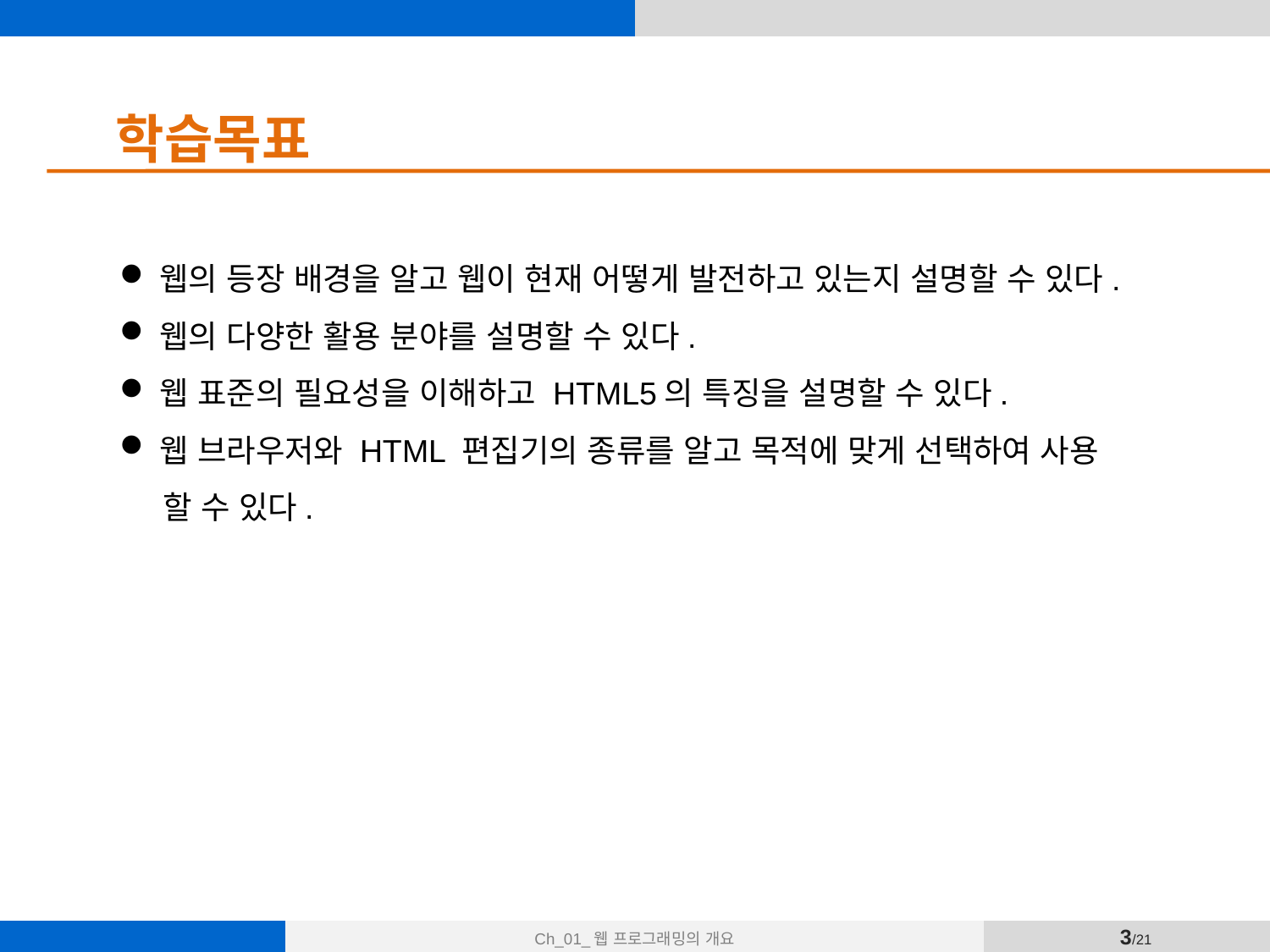

학습목표

웹의 등장 배경을 알고 웹이 현재 어떻게 발전하고 있는지 설명할 수 있다.
웹의 다양한 활용 분야를 설명할 수 있다.
웹 표준의 필요성을 이해하고 HTML5의 특징을 설명할 수 있다.
웹 브라우저와 HTML 편집기의 종류를 알고 목적에 맞게 선택하여 사용
    할 수 있다.